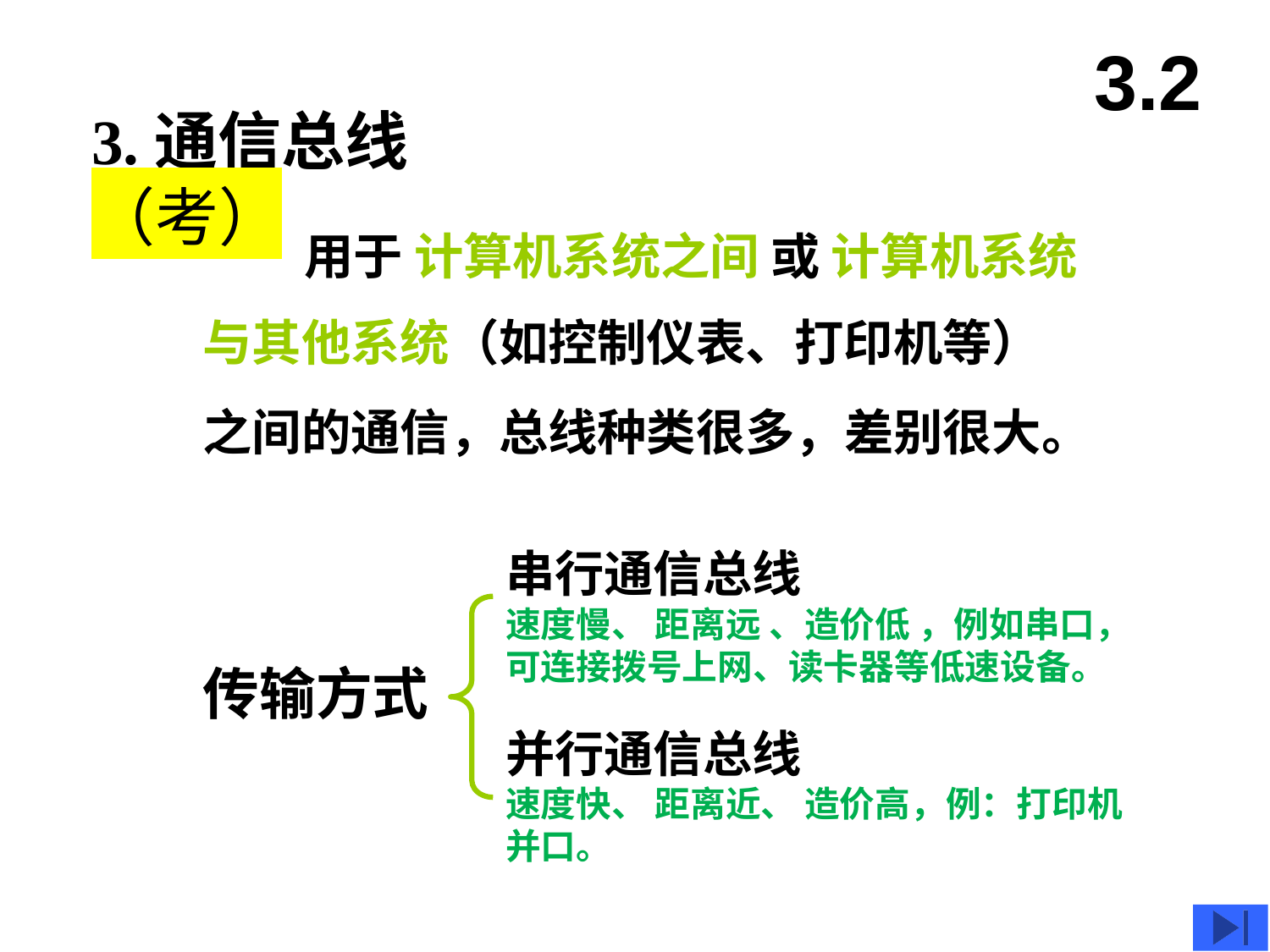

3.2
3.通信总线（考）
        用于 计算机系统之间 或 计算机系统
与其他系统（如控制仪表、打印机等）
之间的通信，总线种类很多，差别很大。
串行通信总线
速度慢、 距离远 、造价低 ，例如串口，可连接拨号上网、读卡器等低速设备。

传输方式
并行通信总线
速度快、 距离近、 造价高，例：打印机并口。